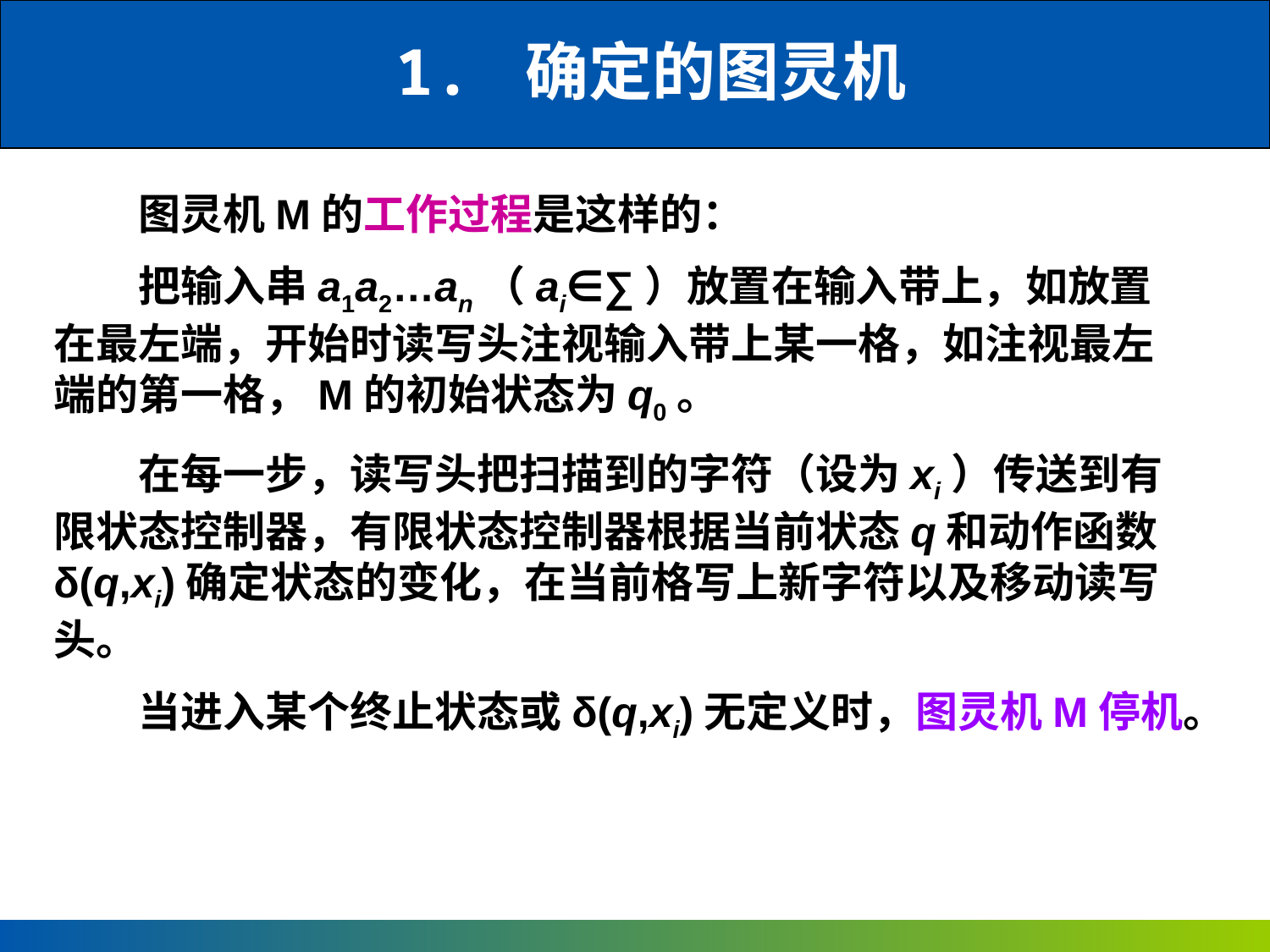

1. 确定的图灵机
　　图灵机M的工作过程是这样的：
　　把输入串a1a2…an（ai∈∑）放置在输入带上，如放置在最左端，开始时读写头注视输入带上某一格，如注视最左端的第一格，M的初始状态为q0。
　　在每一步，读写头把扫描到的字符（设为xi）传送到有限状态控制器，有限状态控制器根据当前状态q和动作函数δ(q,xi)确定状态的变化，在当前格写上新字符以及移动读写头。
　　当进入某个终止状态或δ(q,xi)无定义时，图灵机M停机。